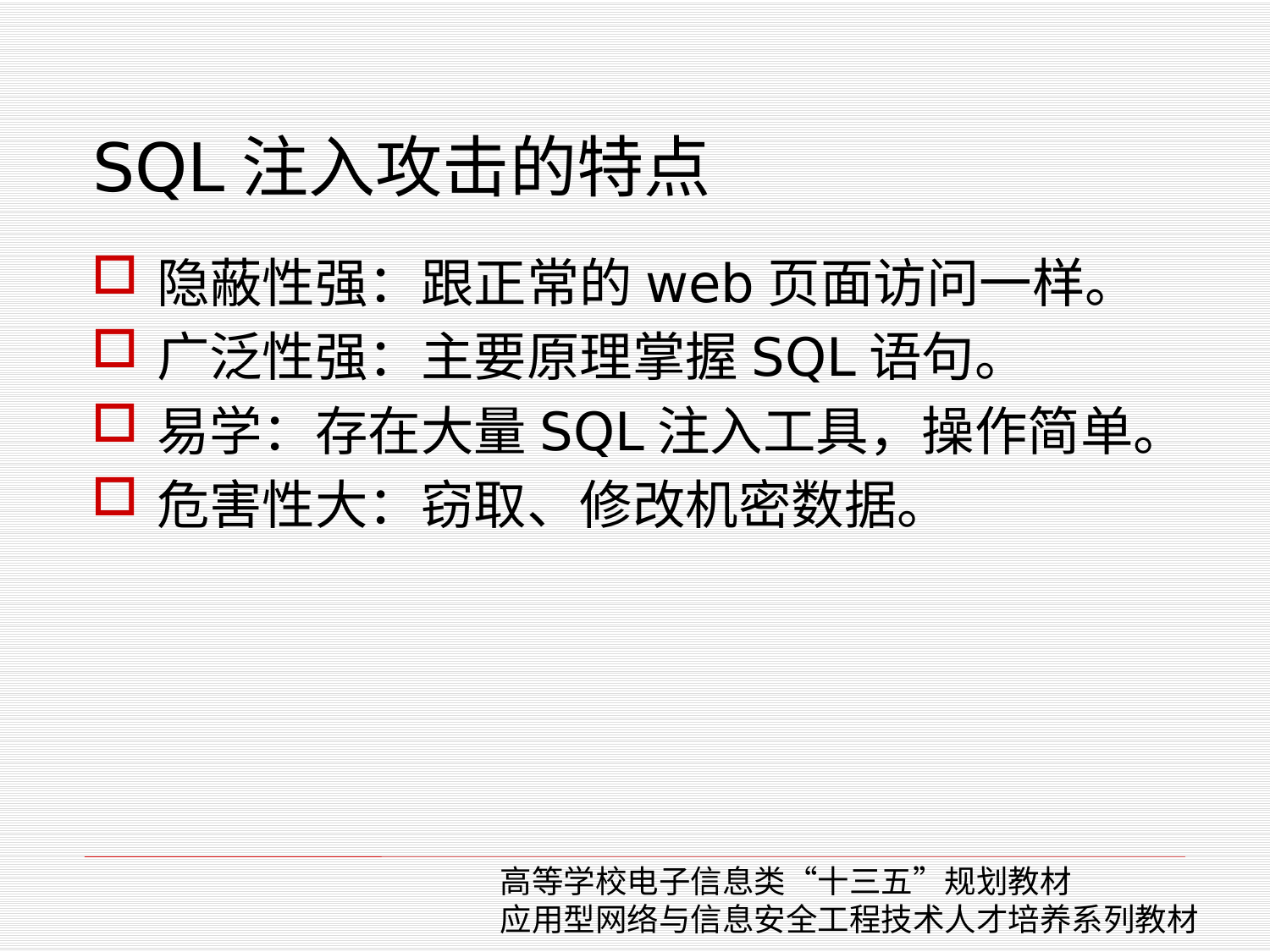

# SQL注入攻击的特点
隐蔽性强：跟正常的web页面访问一样。
广泛性强：主要原理掌握SQL语句。
易学：存在大量SQL注入工具，操作简单。
危害性大：窃取、修改机密数据。

高等学校电子信息类“十三五”规划教材
应用型网络与信息安全工程技术人才培养系列教材